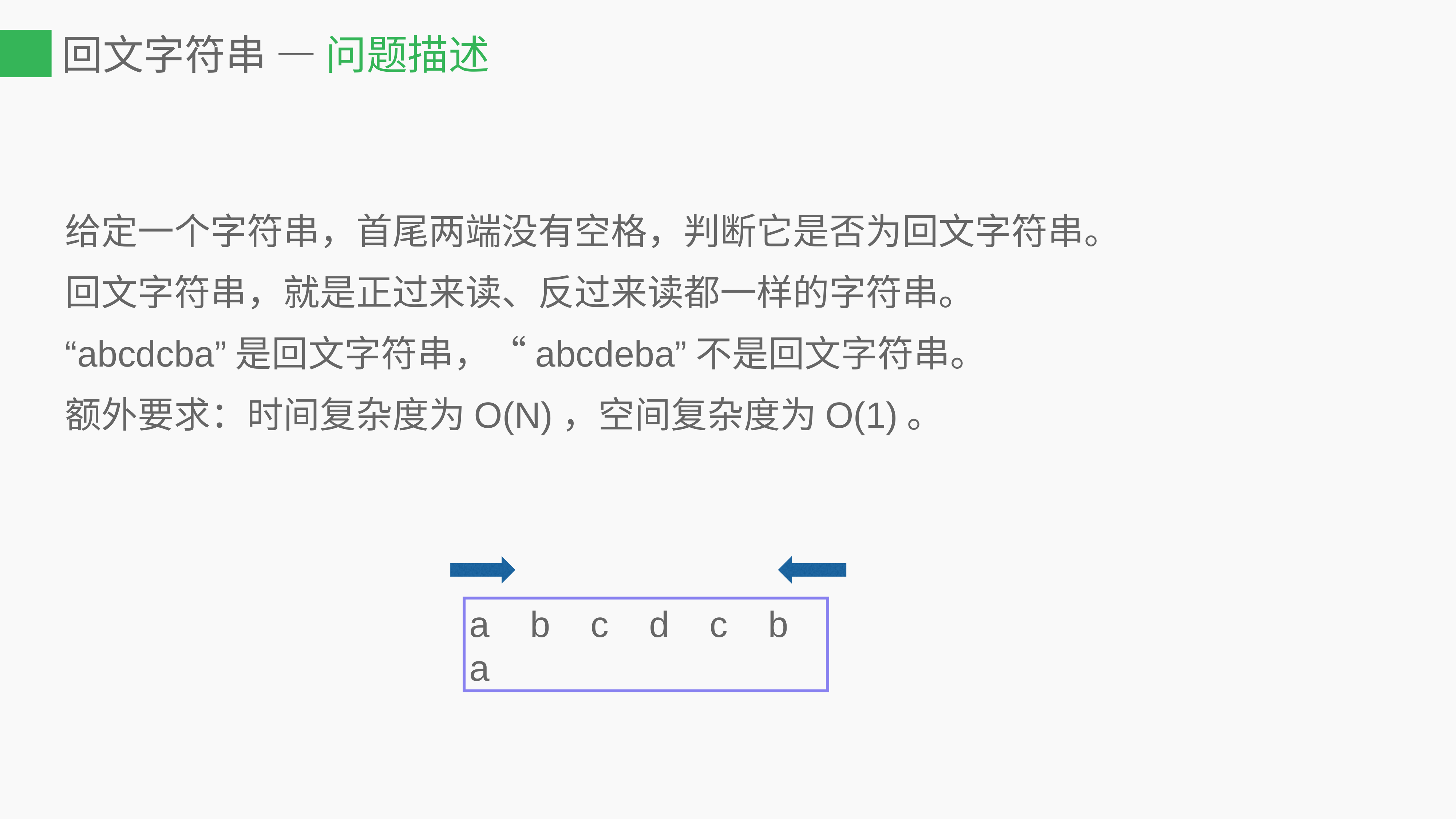

# 回文字符串 — 问题描述
给定一个字符串，首尾两端没有空格，判断它是否为回文字符串。
回文字符串，就是正过来读、反过来读都一样的字符串。
“abcdcba”是回文字符串，“abcdeba”不是回文字符串。
额外要求：时间复杂度为O(N)，空间复杂度为O(1)。

a    b    c    d    c    b    a